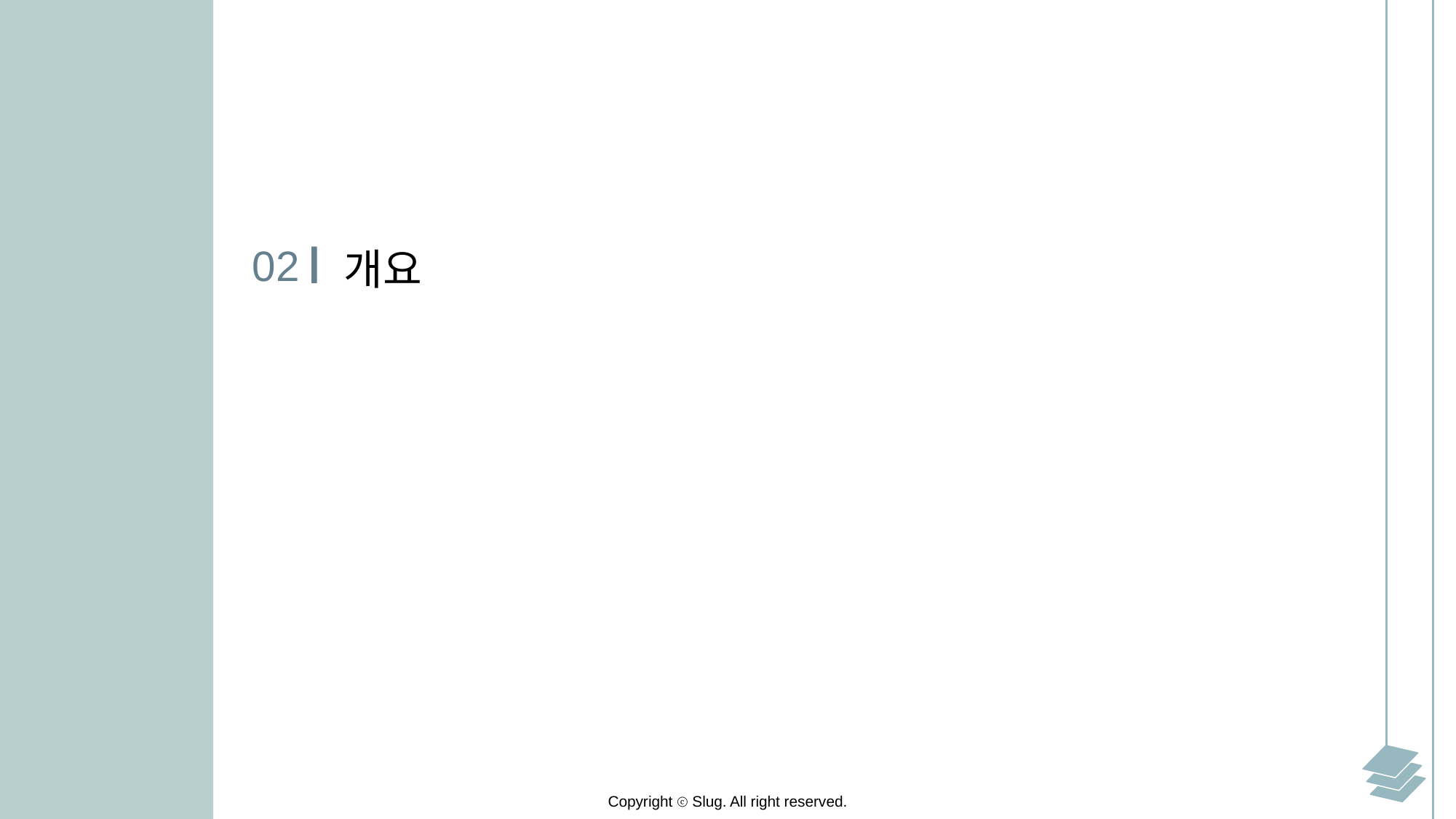

02
개요

Copyright ⓒ Slug. All right reserved.